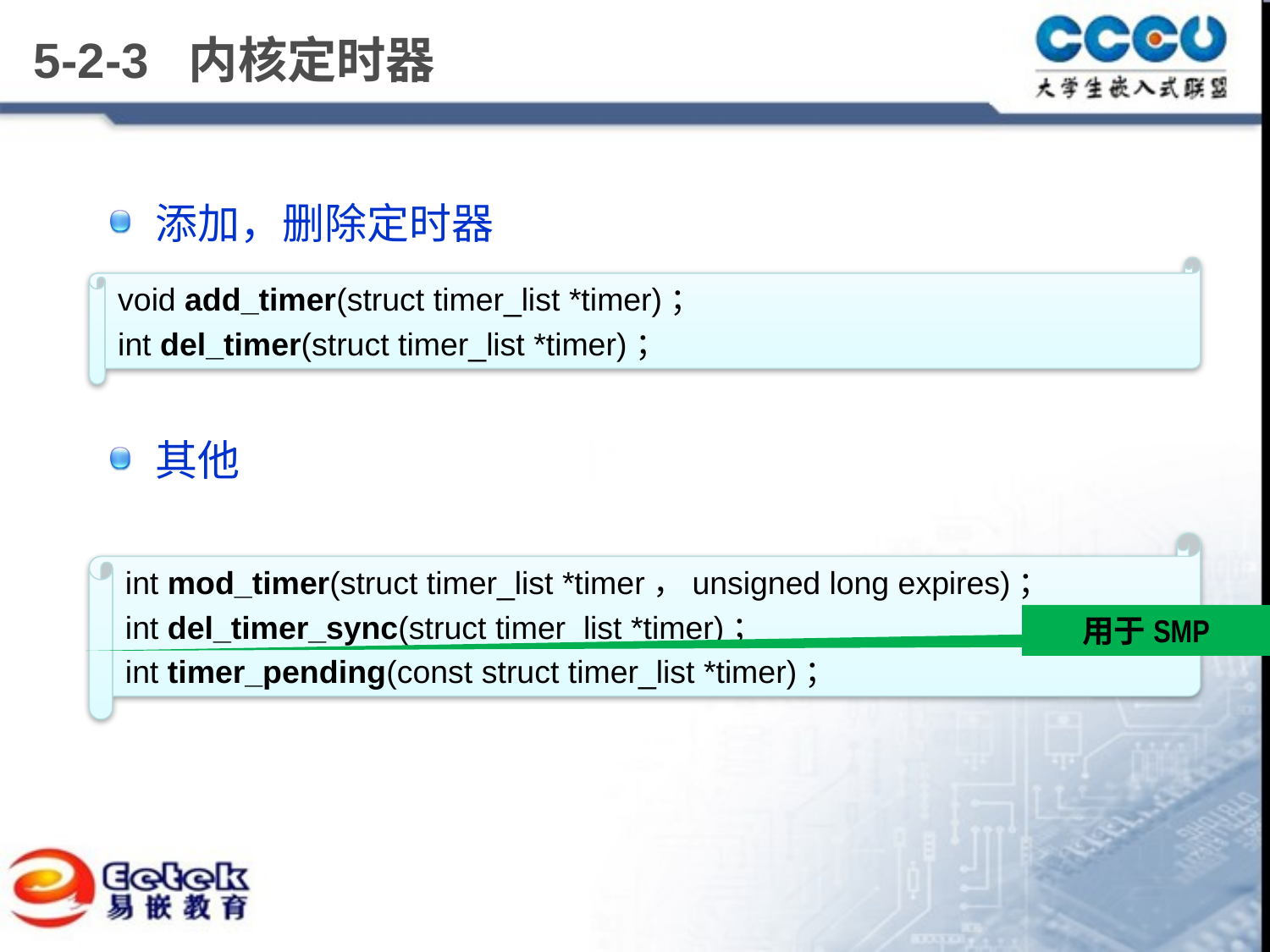

# 5-2-3  内核定时器
添加，删除定时器

其他

void add_timer(struct timer_list *timer)；
int del_timer(struct timer_list *timer)；
int mod_timer(struct timer_list *timer，unsigned long expires)；
int del_timer_sync(struct timer_list *timer)；
int timer_pending(const struct timer_list *timer)；
用于SMP